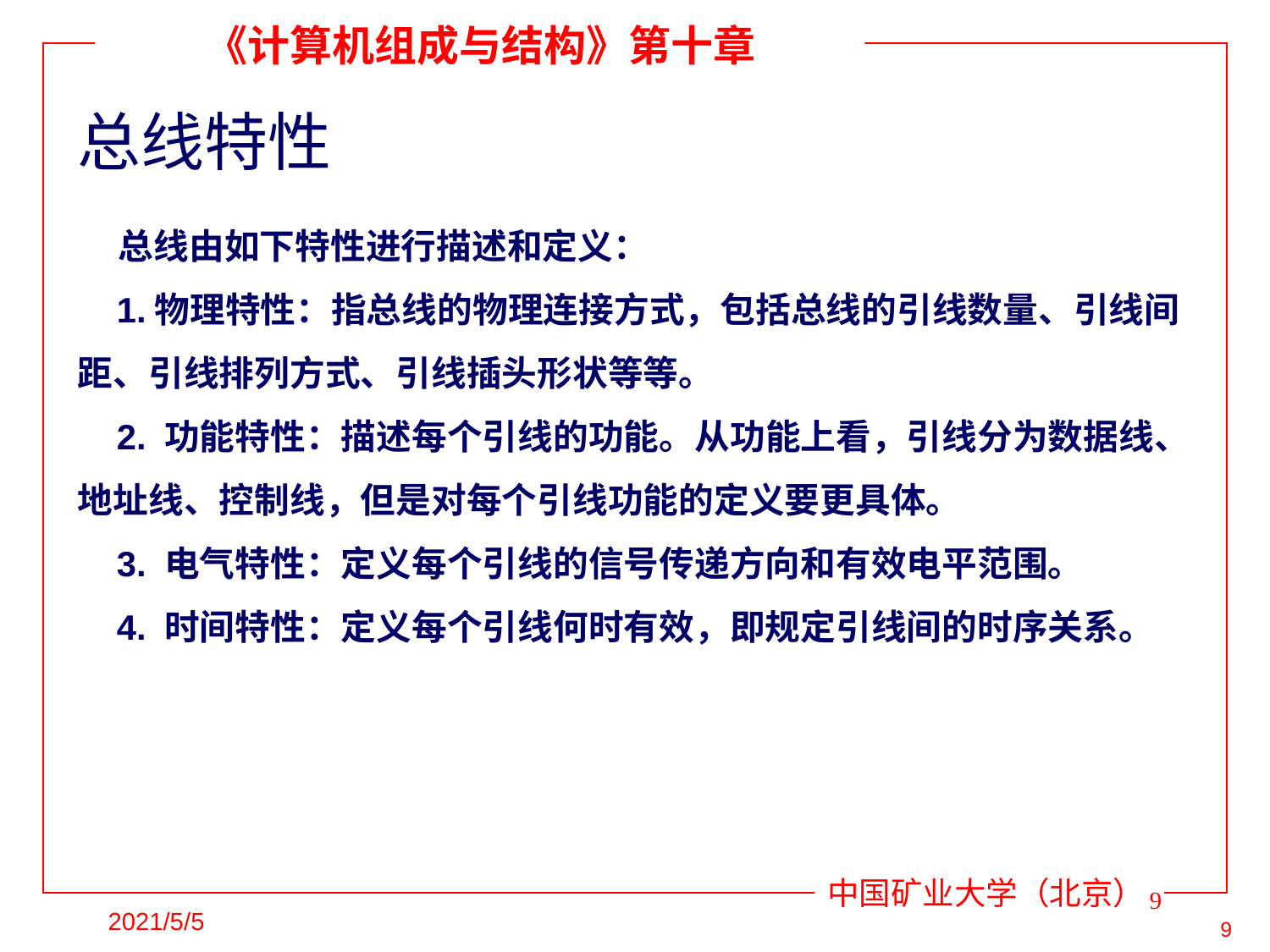

# 总线特性
    总线由如下特性进行描述和定义：
    1.物理特性：指总线的物理连接方式，包括总线的引线数量、引线间距、引线排列方式、引线插头形状等等。
    2. 功能特性：描述每个引线的功能。从功能上看，引线分为数据线、地址线、控制线，但是对每个引线功能的定义要更具体。
    3. 电气特性：定义每个引线的信号传递方向和有效电平范围。
    4. 时间特性：定义每个引线何时有效，即规定引线间的时序关系。
9
2021/5/5